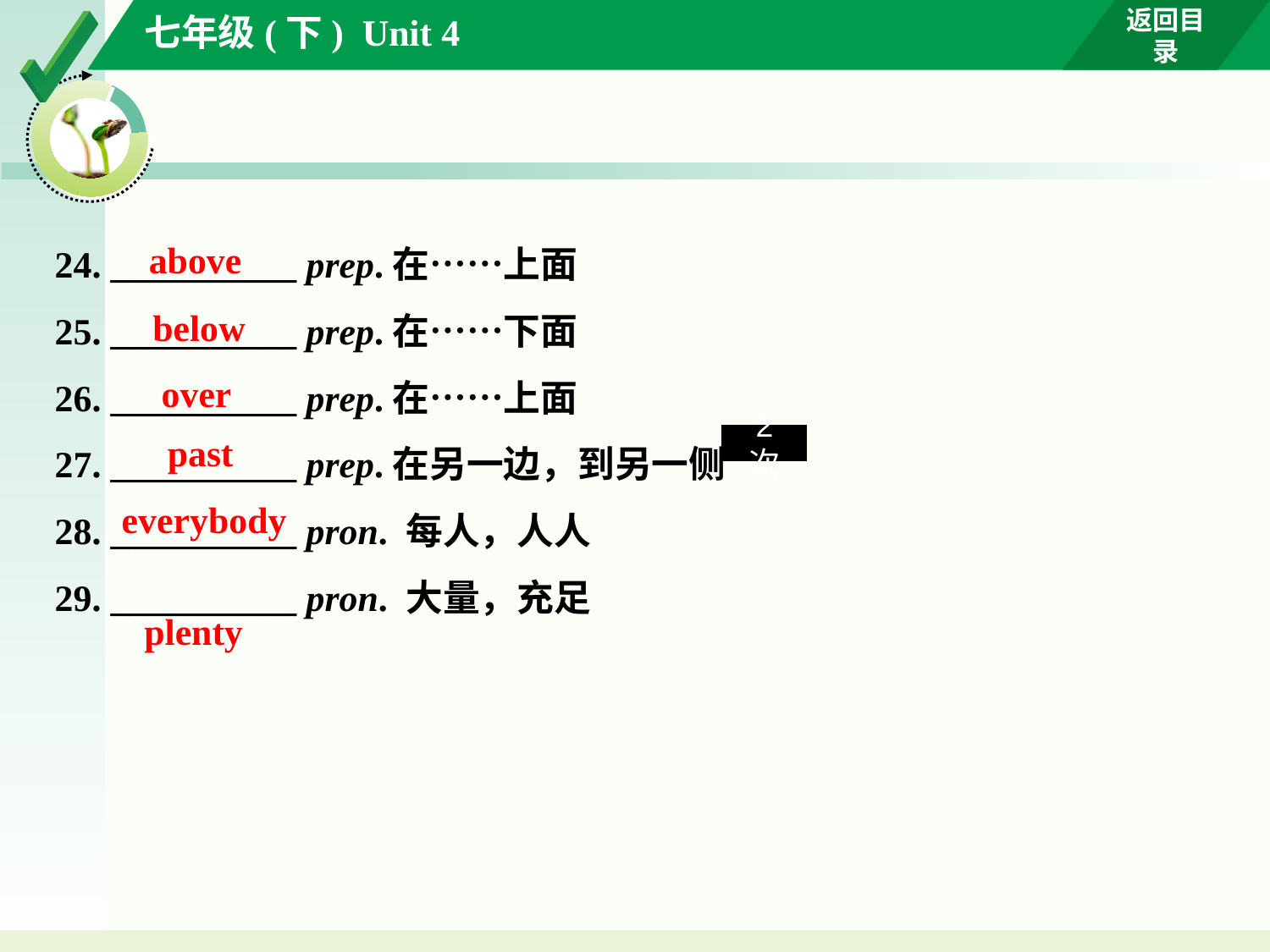

24. __________ prep.在……上面
25. __________ prep.在……下面
26. __________ prep.在……上面
27. __________ prep.在另一边，到另一侧
28. __________ pron. 每人，人人
29. __________ pron. 大量，充足
 above
below
 over
 past
2 次
everybody
 plenty